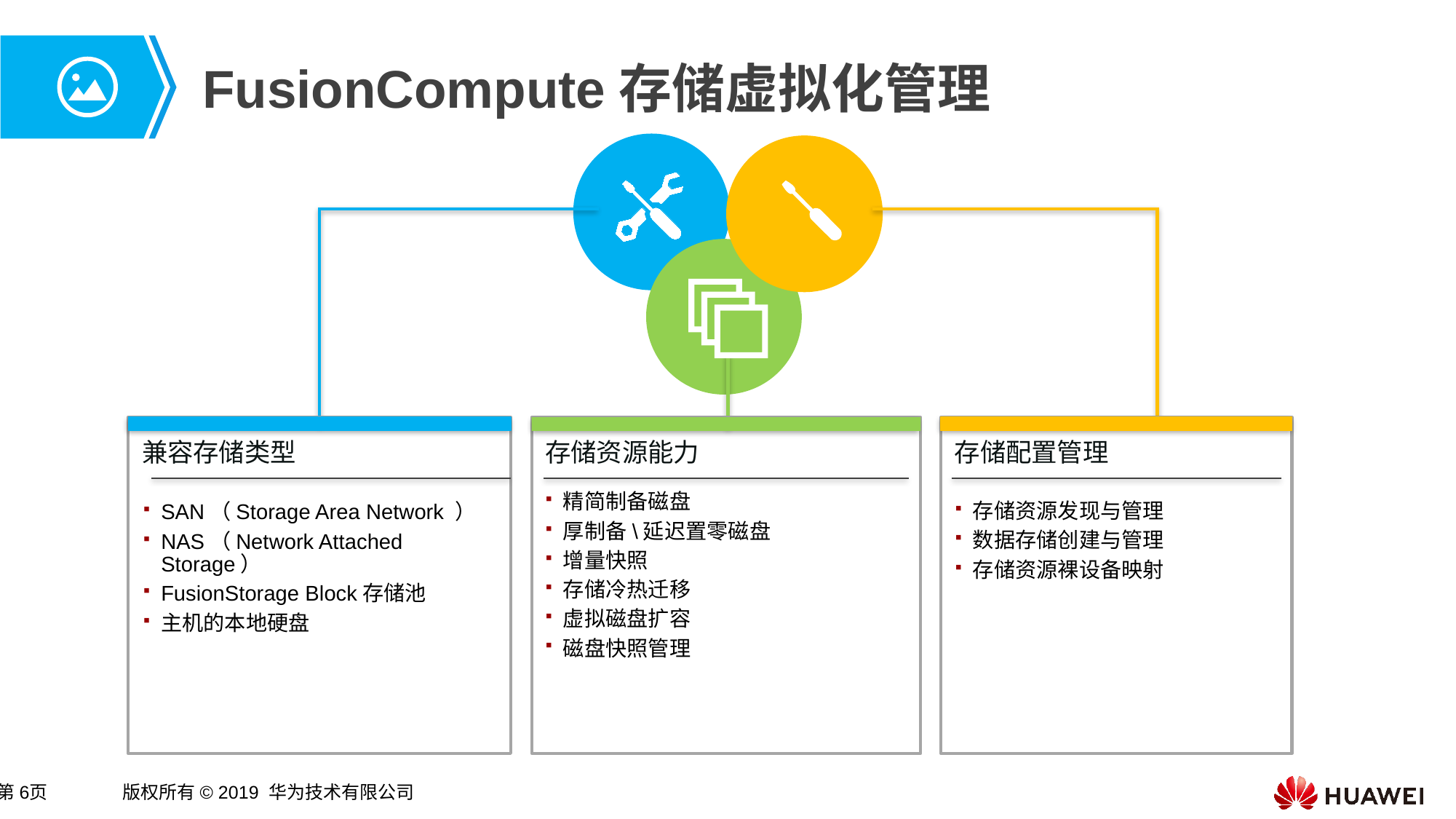

# FusionCompute存储虚拟化管理

存储配置管理

存储资源能力
兼容存储类型

精简制备磁盘
厚制备\延迟置零磁盘
增量快照
存储冷热迁移
虚拟磁盘扩容
磁盘快照管理
存储资源发现与管理
数据存储创建与管理
存储资源裸设备映射

SAN（Storage Area Network ）
NAS（Network Attached Storage）
FusionStorage Block存储池
主机的本地硬盘